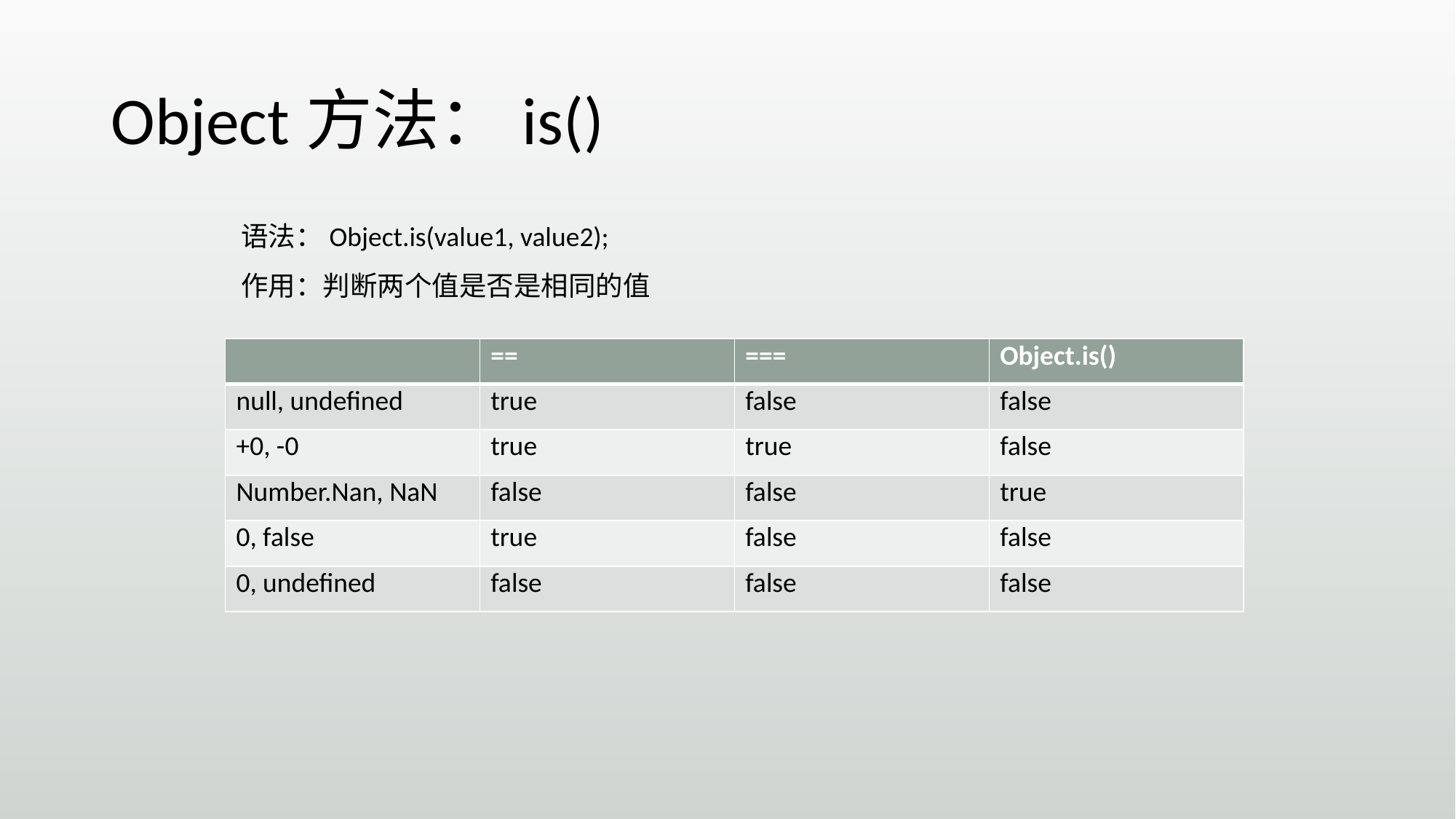

# Object方法：is()
语法：Object.is(value1, value2);
作用：判断两个值是否是相同的值
|  | == | === | Object.is() |
| --- | --- | --- | --- |
| null, undefined | true | false | false |
| +0, -0 | true | true | false |
| Number.Nan, NaN | false | false | true |
| 0, false | true | false | false |
| 0, undefined | false | false | false |